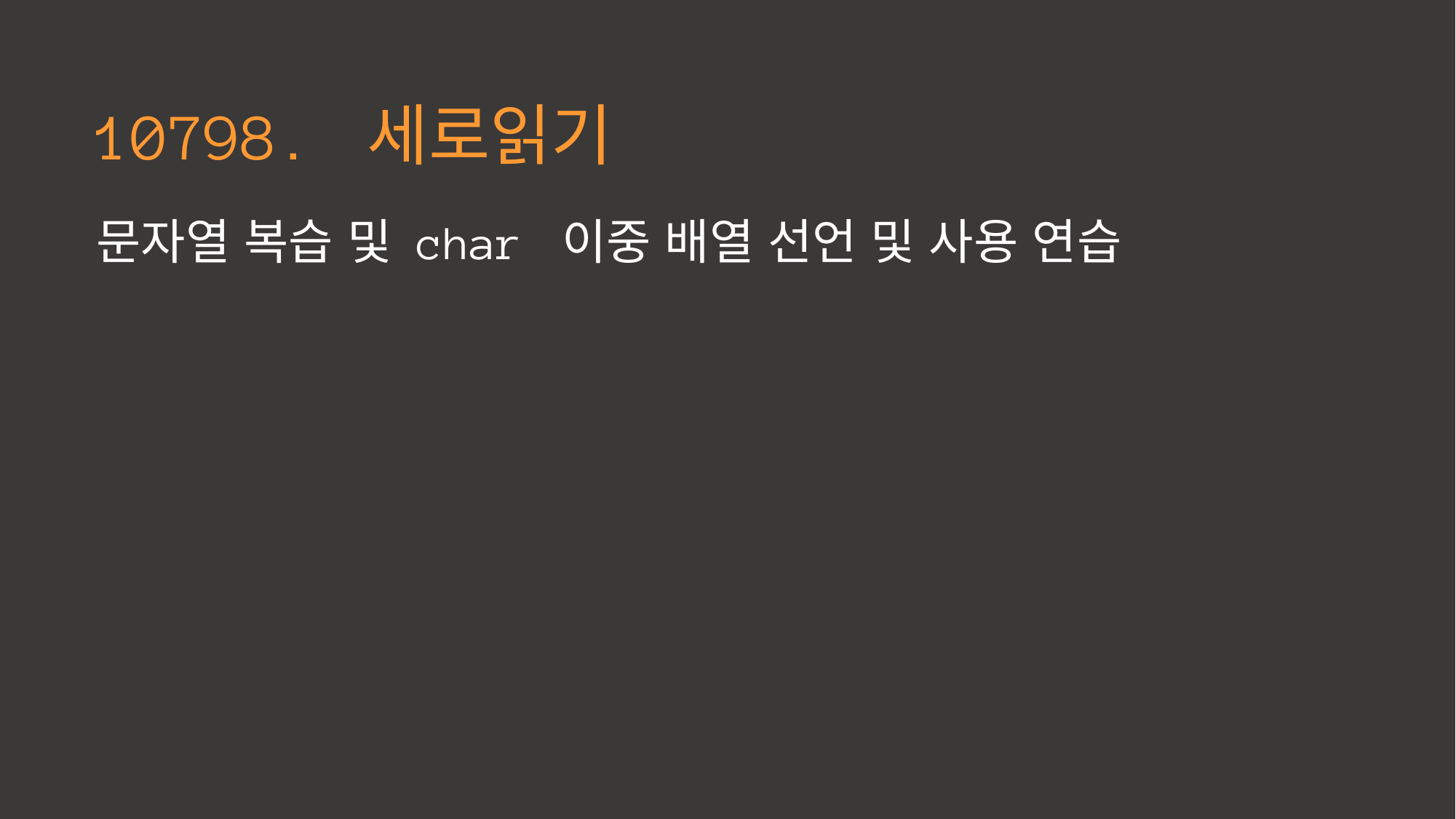

10798. 세로읽기
문자열 복습 및 char 이중 배열 선언 및 사용 연습